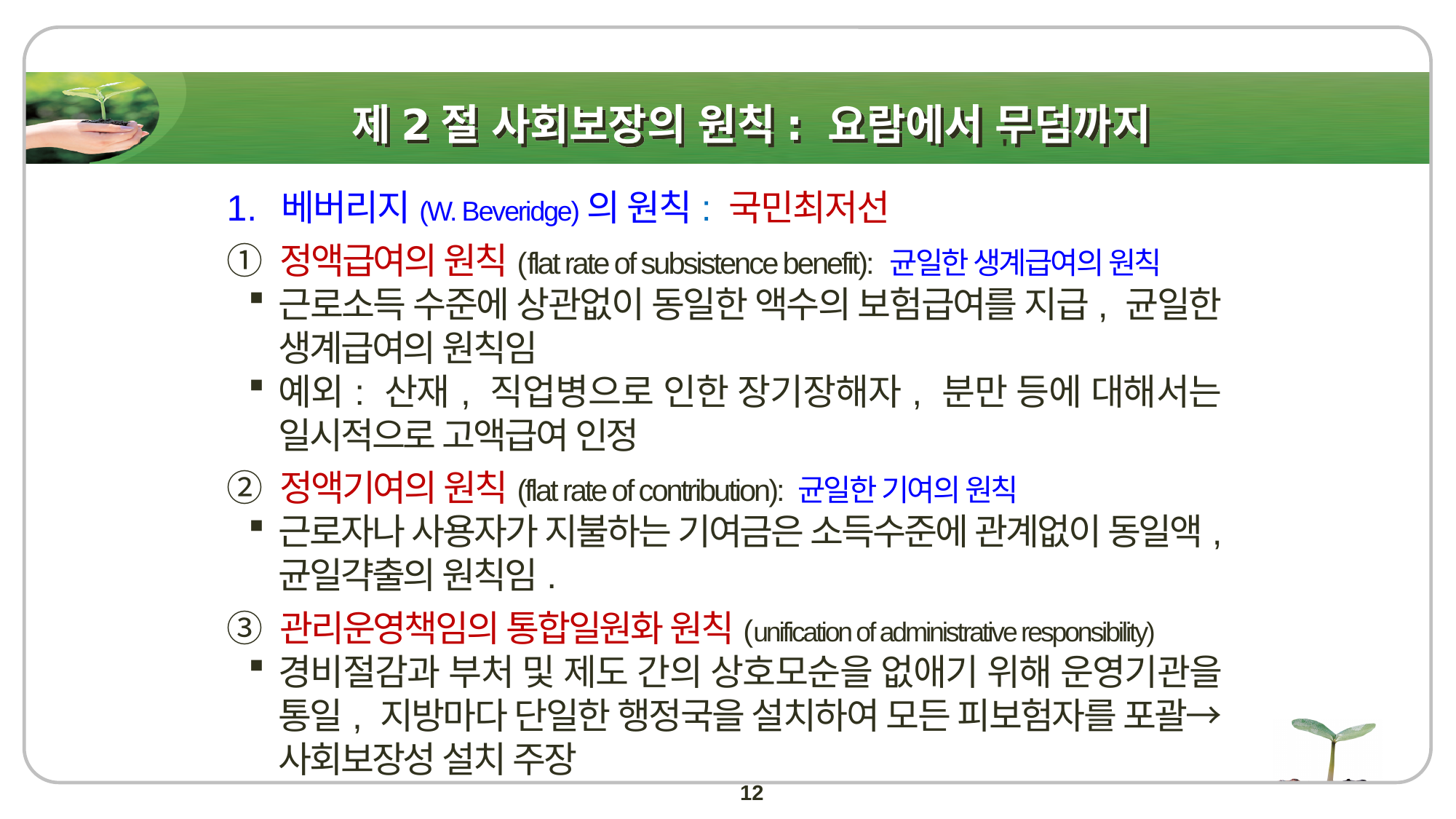

# 제2절 사회보장의 원칙: 요람에서 무덤까지
'
베버리지(W. Beveridge)의 원칙: 국민최저선
① 정액급여의 원칙(flat rate of subsistence benefit): 균일한 생계급여의 원칙
근로소득 수준에 상관없이 동일한 액수의 보험급여를 지급, 균일한 생계급여의 원칙임
예외: 산재, 직업병으로 인한 장기장해자, 분만 등에 대해서는 일시적으로 고액급여 인정
② 정액기여의 원칙(flat rate of contribution): 균일한 기여의 원칙
근로자나 사용자가 지불하는 기여금은 소득수준에 관계없이 동일액, 균일갹출의 원칙임.
③ 관리운영책임의 통합일원화 원칙(unification of administrative responsibility)
경비절감과 부처 및 제도 간의 상호모순을 없애기 위해 운영기관을 통일, 지방마다 단일한 행정국을 설치하여 모든 피보험자를 포괄→사회보장성 설치 주장

12